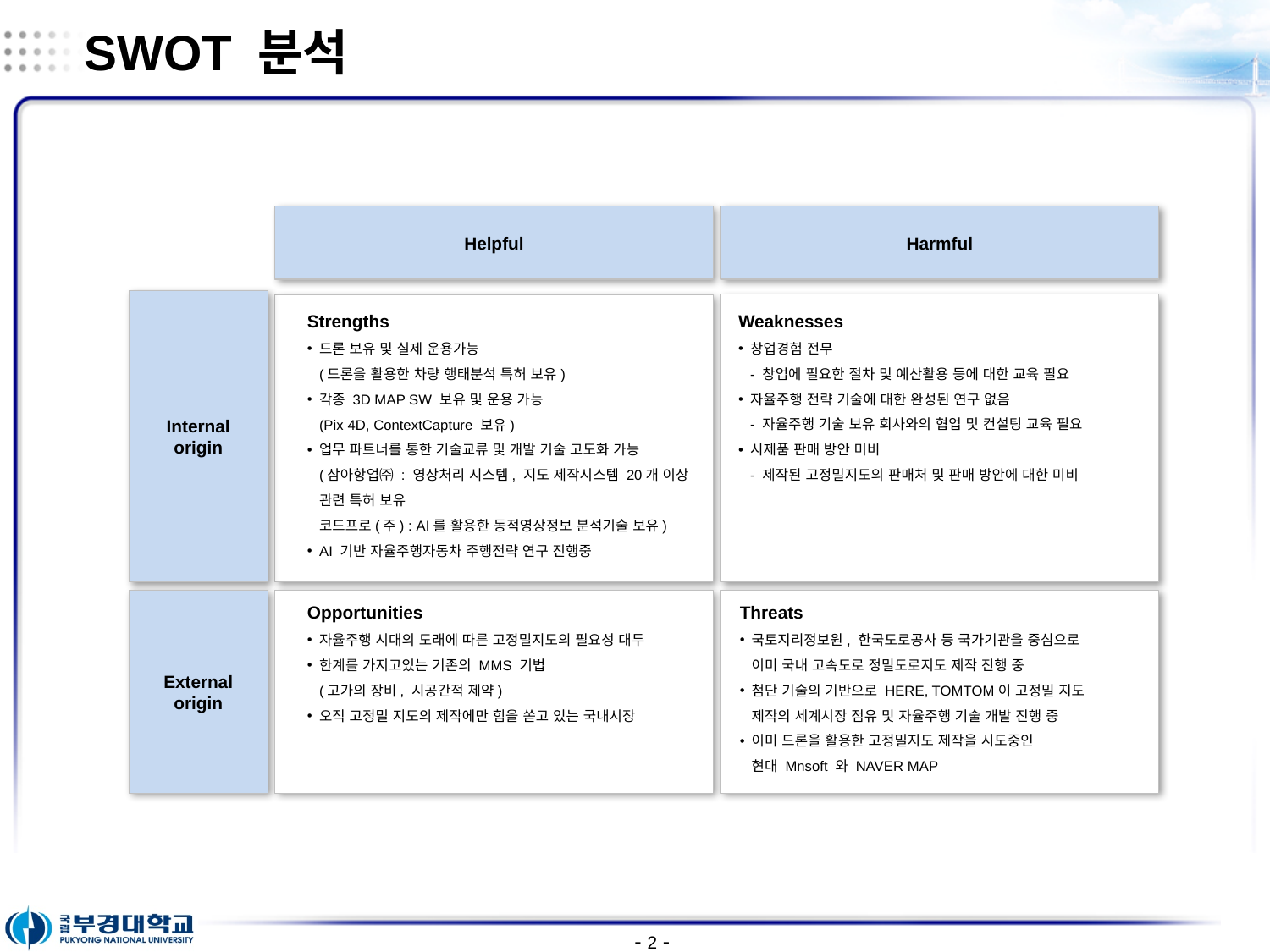

SWOT 분석
Helpful
Harmful
Internal
origin
Strengths
드론 보유 및 실제 운용가능
(드론을 활용한 차량 행태분석 특허 보유)
각종 3D MAP SW 보유 및 운용 가능
(Pix 4D, ContextCapture 보유)
업무 파트너를 통한 기술교류 및 개발 기술 고도화 가능
(삼아항업㈜ : 영상처리 시스템, 지도 제작시스템 20개 이상 관련 특허 보유
코드프로(주) : AI를 활용한 동적영상정보 분석기술 보유)
AI 기반 자율주행자동차 주행전략 연구 진행중

Weaknesses
창업경험 전무
- 창업에 필요한 절차 및 예산활용 등에 대한 교육 필요
자율주행 전략 기술에 대한 완성된 연구 없음
- 자율주행 기술 보유 회사와의 협업 및 컨설팅 교육 필요
시제품 판매 방안 미비
- 제작된 고정밀지도의 판매처 및 판매 방안에 대한 미비

Threats
국토지리정보원, 한국도로공사 등 국가기관을 중심으로 이미 국내 고속도로 정밀도로지도 제작 진행 중
첨단 기술의 기반으로 HERE, TOMTOM이 고정밀 지도 제작의 세계시장 점유 및 자율주행 기술 개발 진행 중
이미 드론을 활용한 고정밀지도 제작을 시도중인
현대 Mnsoft 와 NAVER MAP
Opportunities
자율주행 시대의 도래에 따른 고정밀지도의 필요성 대두
한계를 가지고있는 기존의 MMS 기법
(고가의 장비, 시공간적 제약)
오직 고정밀 지도의 제작에만 힘을 쏟고 있는 국내시장

External
origin